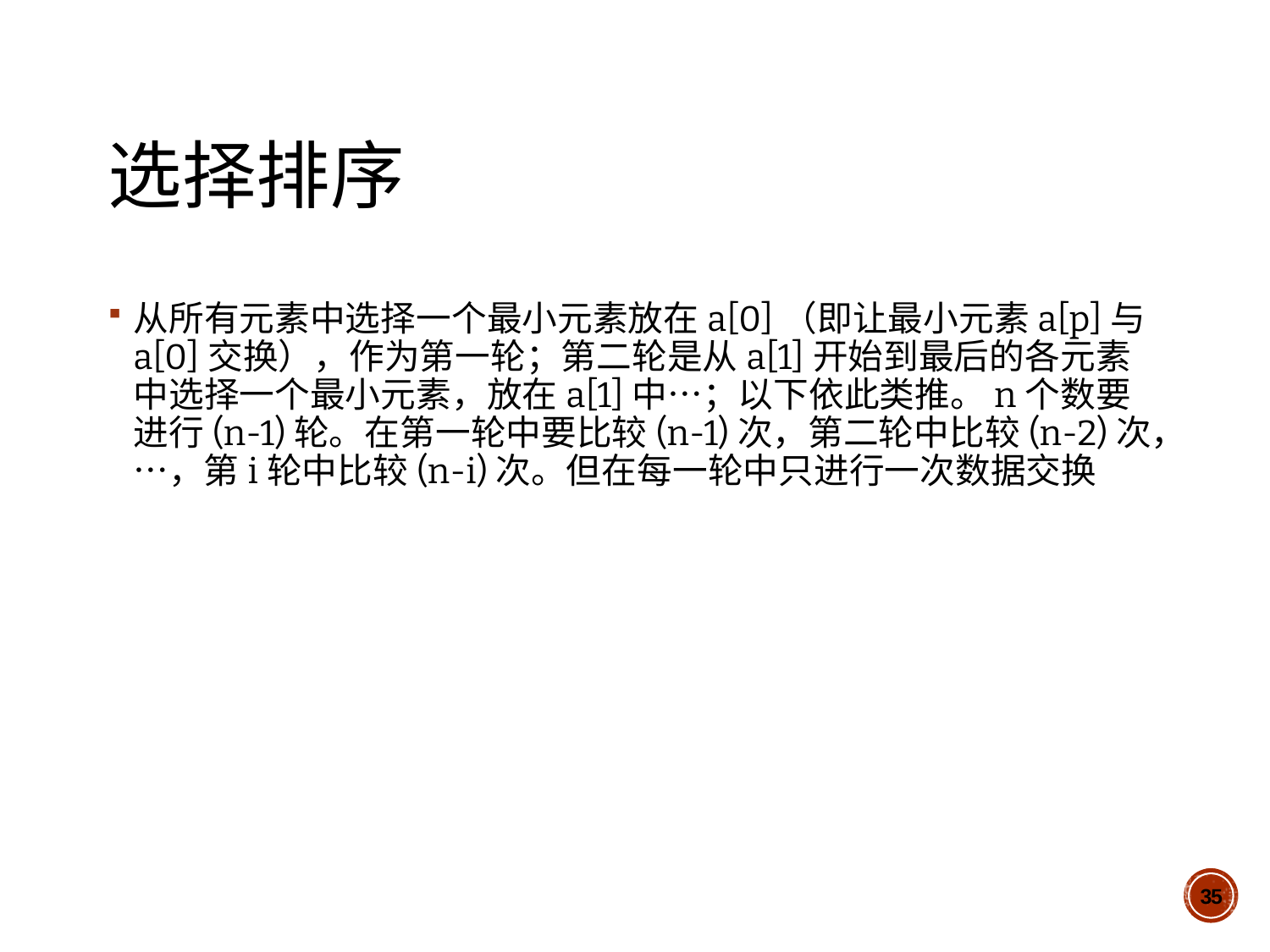

# 选择排序
从所有元素中选择一个最小元素放在a[0]（即让最小元素a[p]与a[0]交换），作为第一轮；第二轮是从a[1]开始到最后的各元素中选择一个最小元素，放在a[1]中…；以下依此类推。n个数要进行(n-1)轮。在第一轮中要比较(n-1)次，第二轮中比较(n-2)次，…，第i轮中比较(n-i)次。但在每一轮中只进行一次数据交换
35